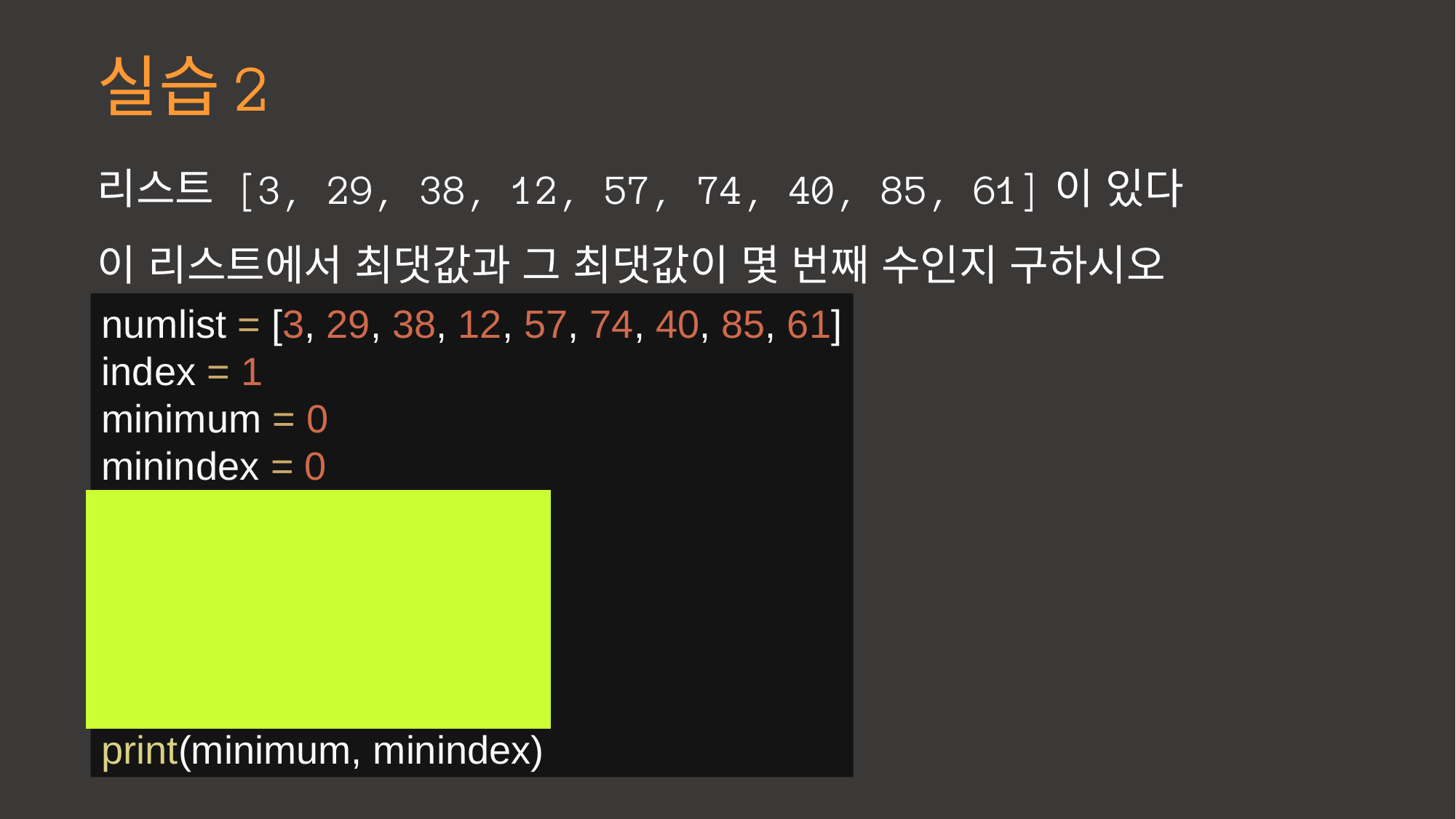

실습2
리스트 [3, 29, 38, 12, 57, 74, 40, 85, 61]이 있다
이 리스트에서 최댓값과 그 최댓값이 몇 번째 수인지 구하시오
numlist = [3, 29, 38, 12, 57, 74, 40, 85, 61]
index = 1
minimum = 0
minindex = 0
for x in numlist:
    if x > minimum:
        minimum = x
        minindex = index
    index += 1
print(minimum, minindex)